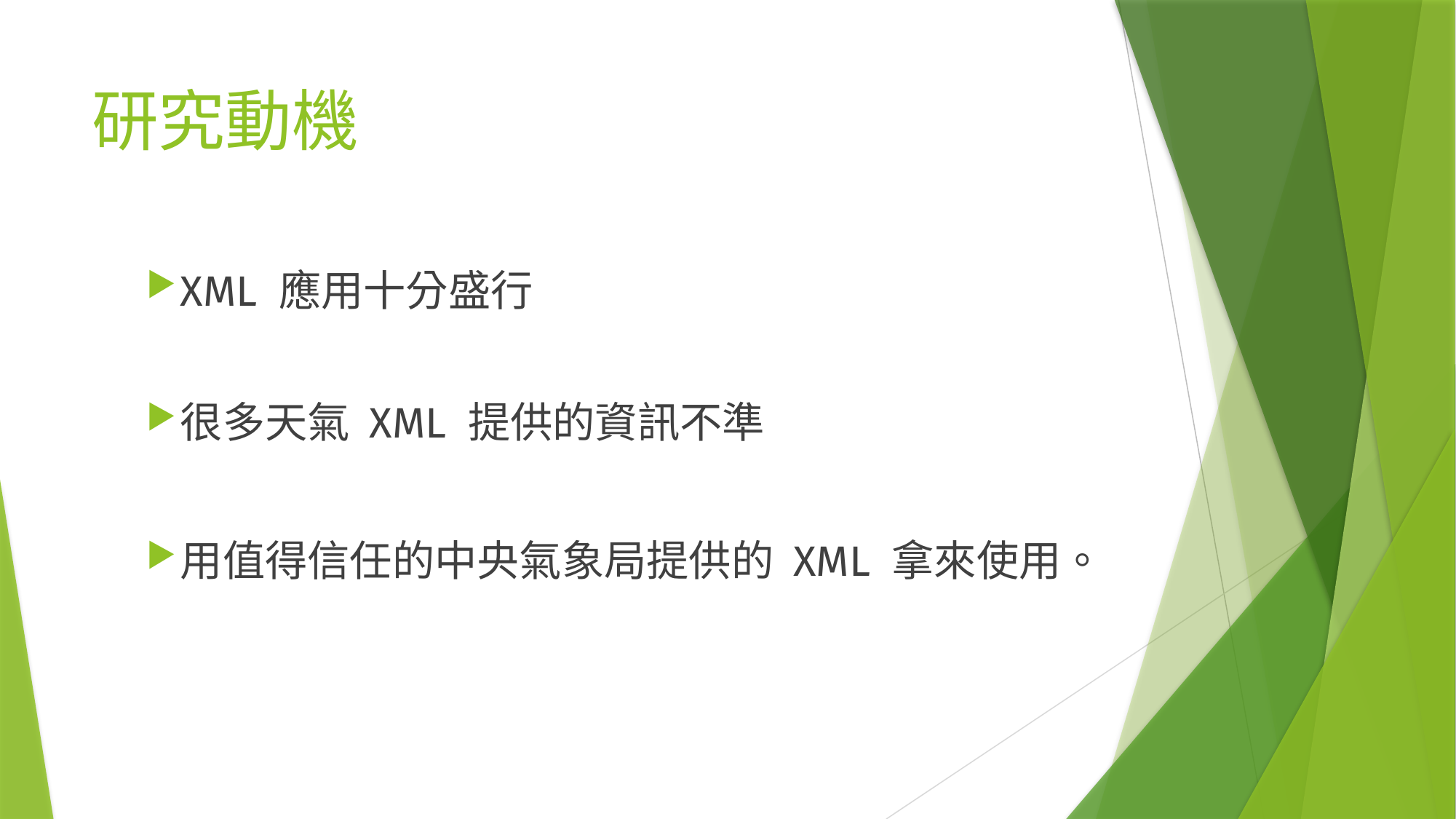

# 研究動機
XML 應用十分盛行

很多天氣 XML 提供的資訊不準

用值得信任的中央氣象局提供的 XML 拿來使用。